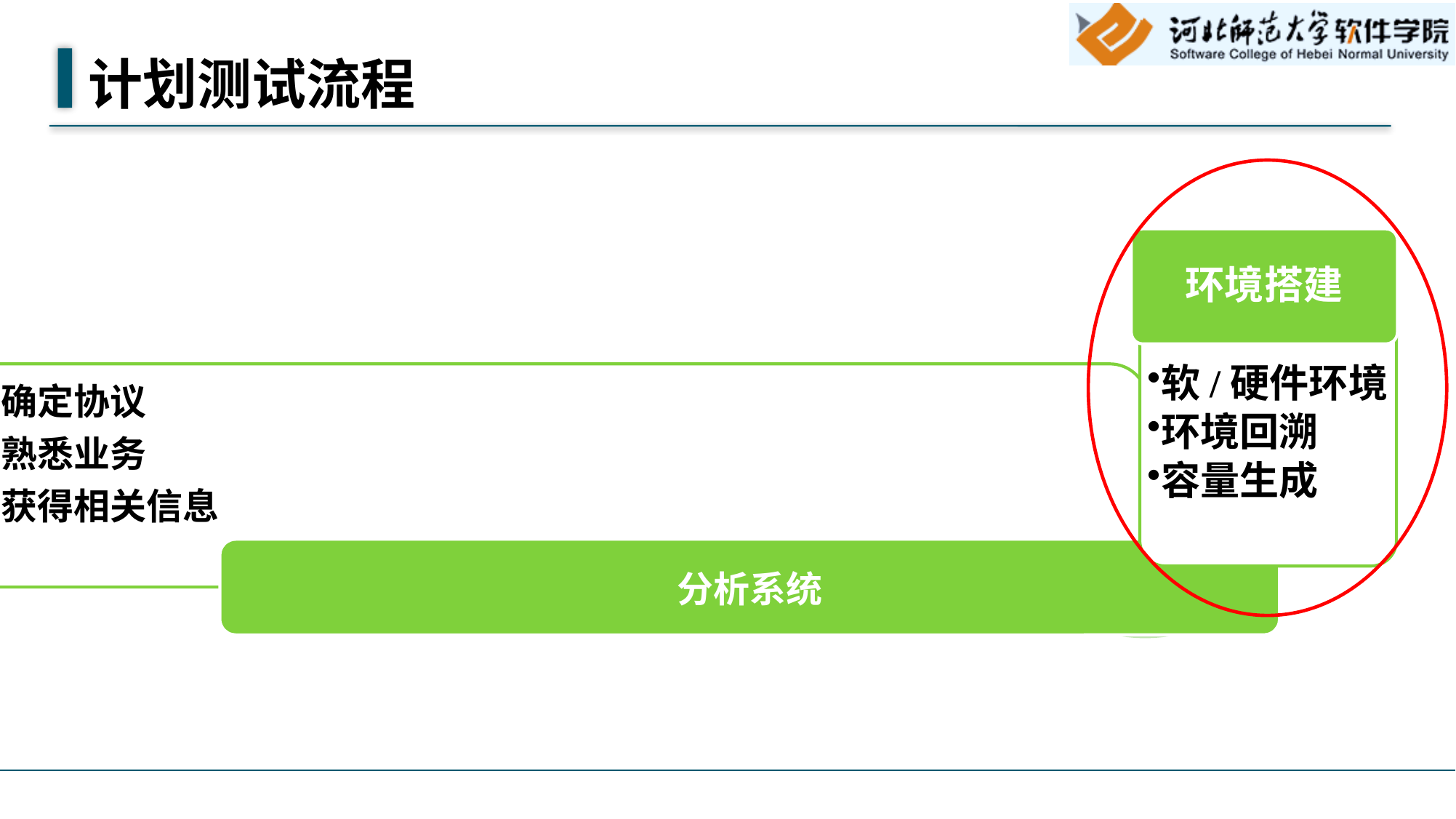

# 计划测试流程

分析系统
确定协议
熟悉业务
获得相关信息

环境搭建

软/硬件环境
环境回溯
容量生成